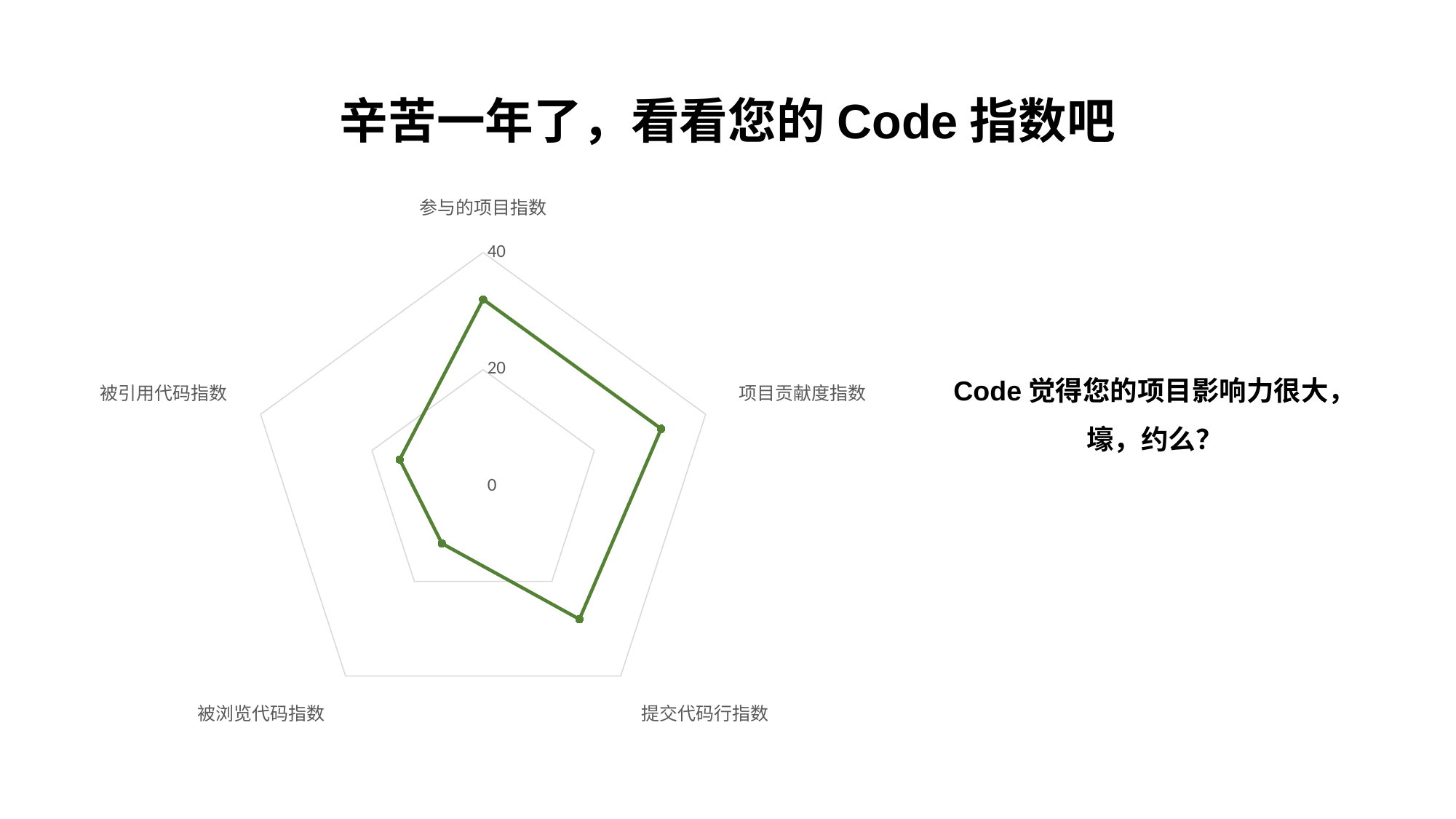

# 辛苦一年了，看看您的Code指数吧

### Chart

| Category | 系列 1 | 列1 |
|---|---|---|
| 参与的项目指数 | 32.0 | None |
| 项目贡献度指数 | 32.0 | None |
| 提交代码行指数 | 28.0 | None |
| 被浏览代码指数 | 12.0 | None |
| 被引用代码指数 | 15.0 | None |
Code觉得您的项目影响力很大，
壕，约么？